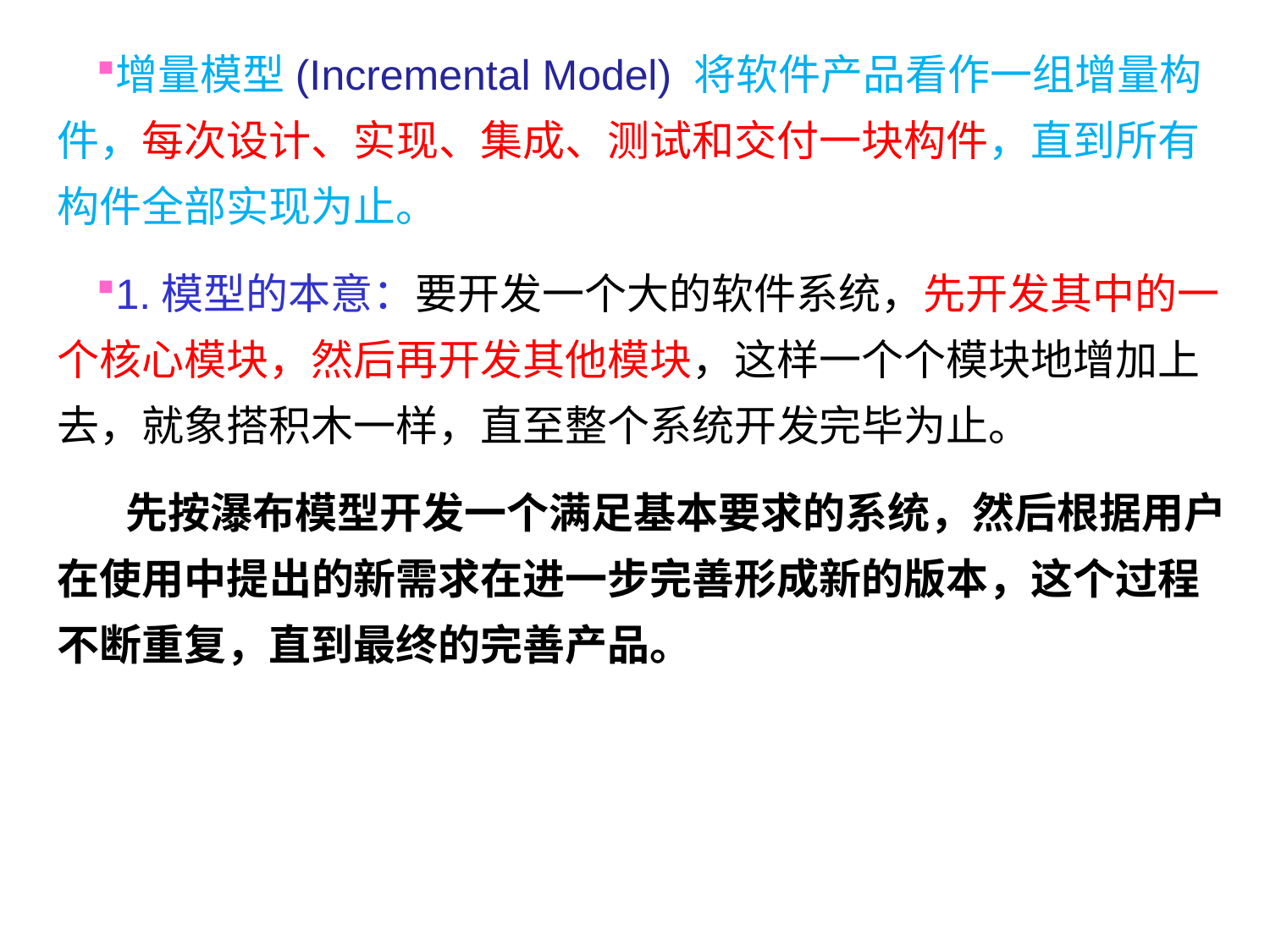

增量模型(Incremental Model) 将软件产品看作一组增量构件，每次设计、实现、集成、测试和交付一块构件，直到所有构件全部实现为止。
1.模型的本意：要开发一个大的软件系统，先开发其中的一个核心模块，然后再开发其他模块，这样一个个模块地增加上去，就象搭积木一样，直至整个系统开发完毕为止。
  先按瀑布模型开发一个满足基本要求的系统，然后根据用户在使用中提出的新需求在进一步完善形成新的版本，这个过程不断重复，直到最终的完善产品。